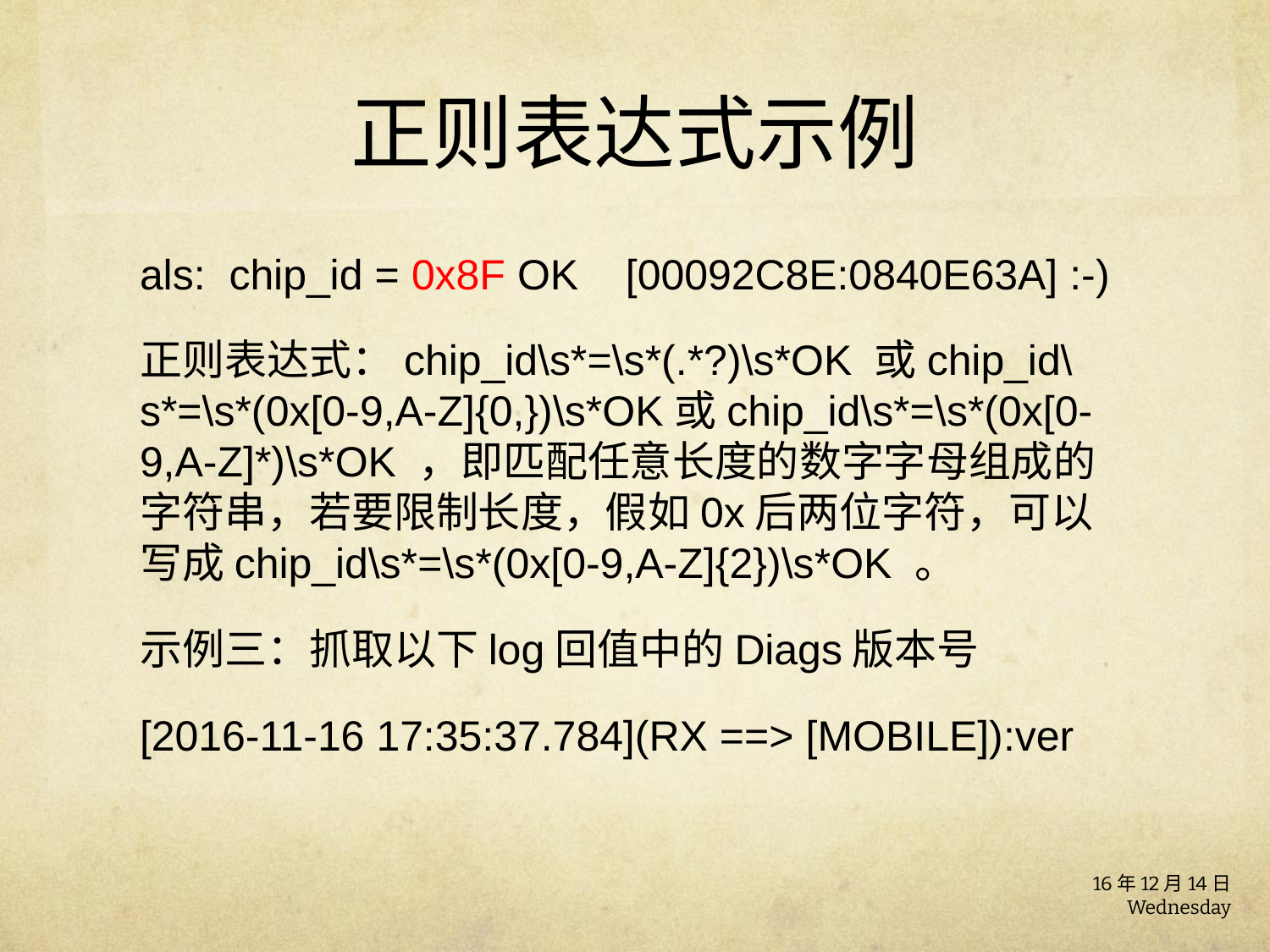

# 正则表达式示例
als:  chip_id = 0x8F OK    [00092C8E:0840E63A] :-)
正则表达式：chip_id\s*=\s*(.*?)\s*OK 或chip_id\s*=\s*(0x[0-9,A-Z]{0,})\s*OK或chip_id\s*=\s*(0x[0-9,A-Z]*)\s*OK ，即匹配任意长度的数字字母组成的字符串，若要限制长度，假如0x后两位字符，可以写成chip_id\s*=\s*(0x[0-9,A-Z]{2})\s*OK 。
示例三：抓取以下log回值中的Diags版本号
[2016-11-16 17:35:37.784](RX ==> [MOBILE]):ver

16年12月14日 Wednesday